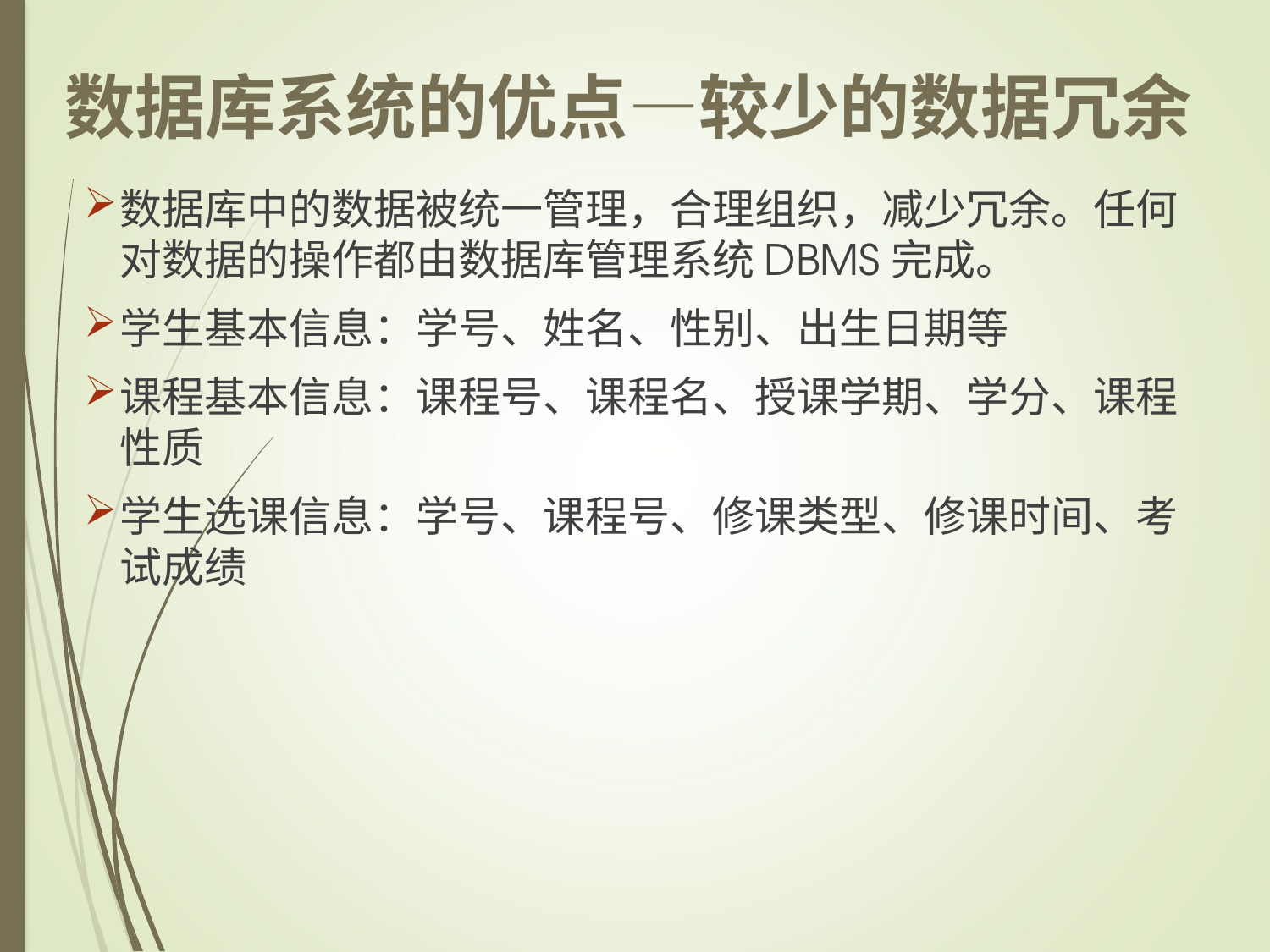

数据库系统的优点—较少的数据冗余

数据库中的数据被统一管理，合理组织，减少冗余。任何对数据的操作都由数据库管理系统DBMS完成。
学生基本信息：学号、姓名、性别、出生日期等
课程基本信息：课程号、课程名、授课学期、学分、课程性质
学生选课信息：学号、课程号、修课类型、修课时间、考试成绩